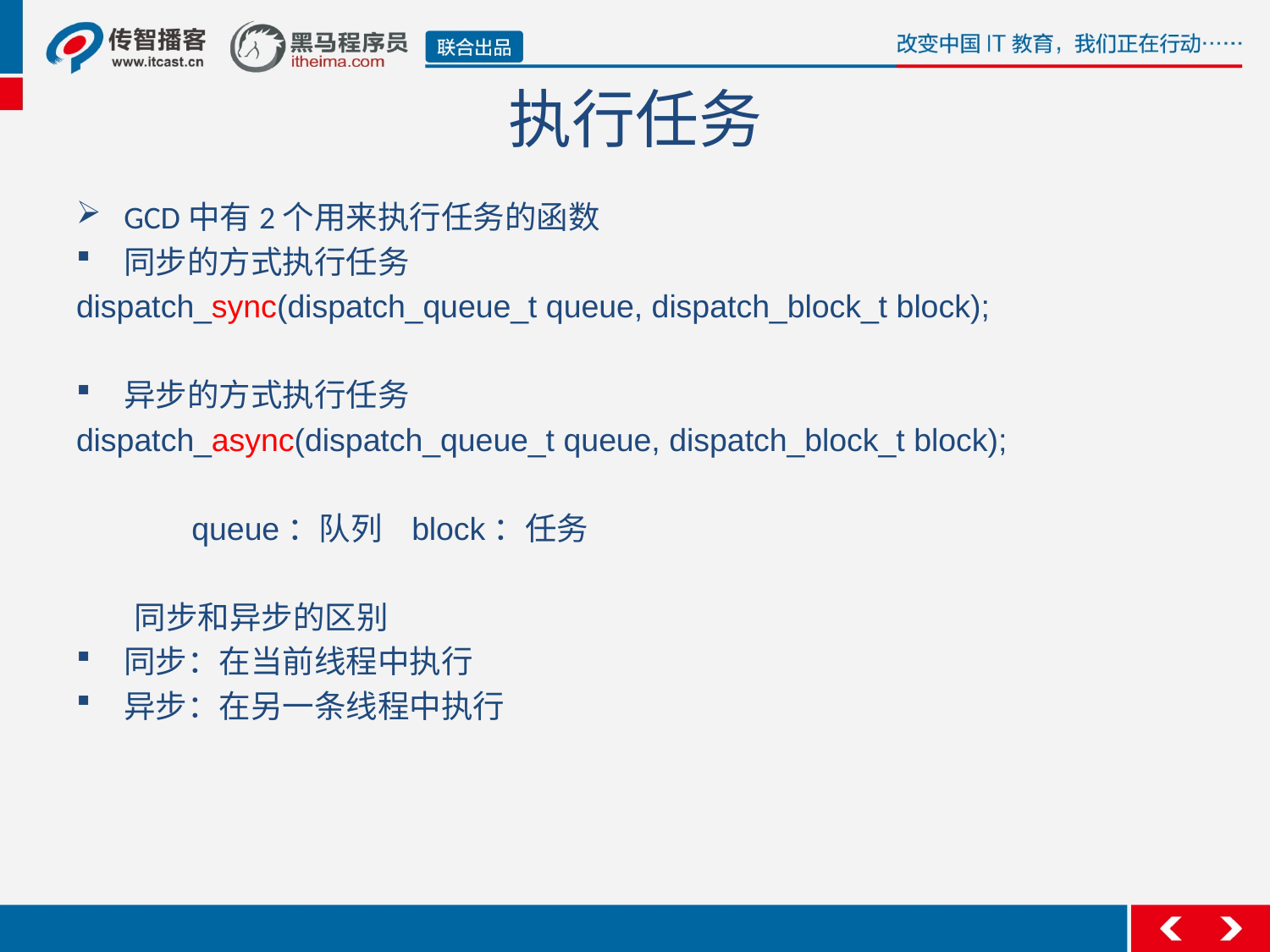

# 执行任务
GCD中有2个用来执行任务的函数
同步的方式执行任务
dispatch_sync(dispatch_queue_t queue, dispatch_block_t block);

异步的方式执行任务
dispatch_async(dispatch_queue_t queue, dispatch_block_t block);

             queue：队列   block：任务

       同步和异步的区别
同步：在当前线程中执行
异步：在另一条线程中执行